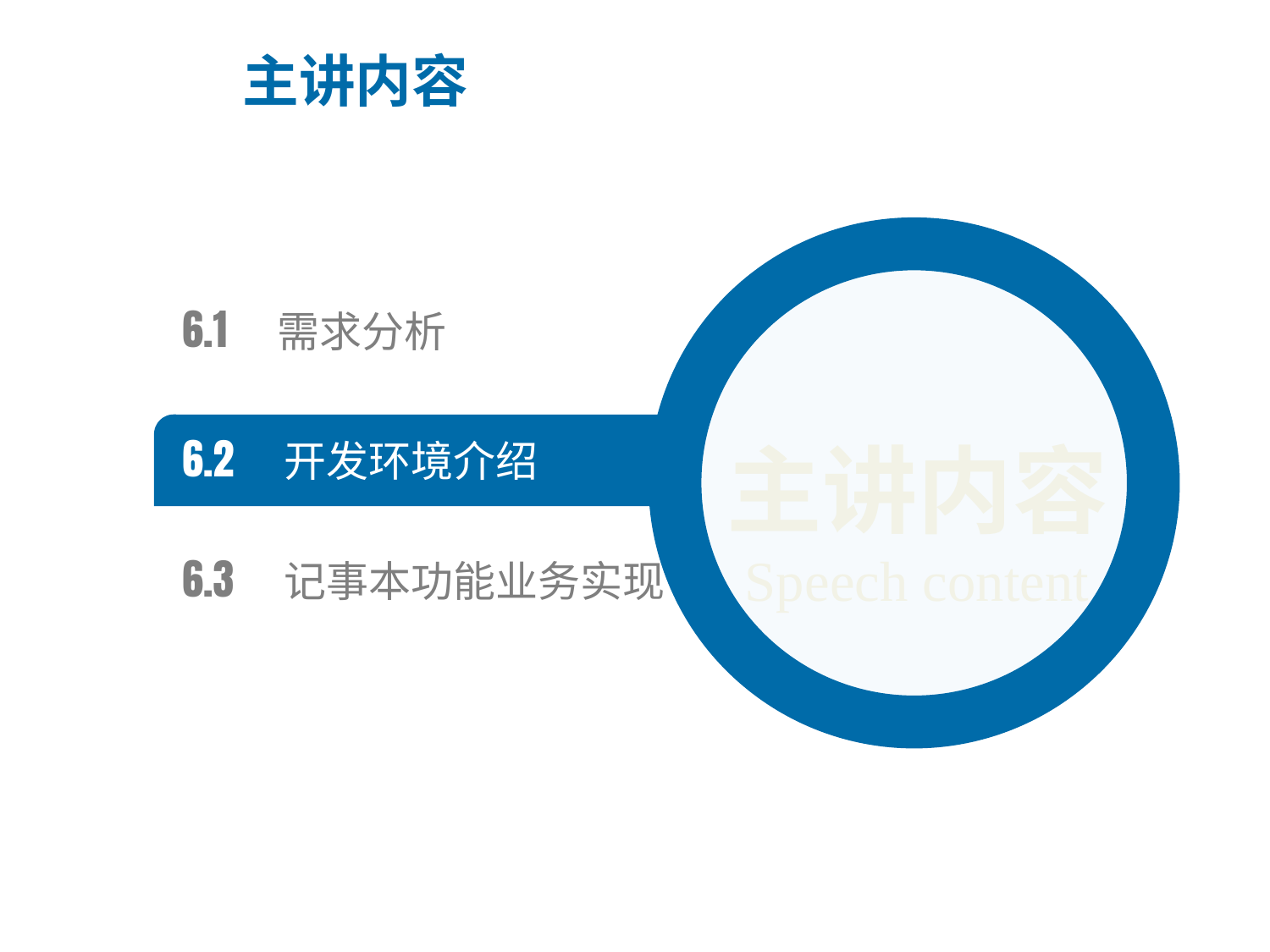

主讲内容

6.1    需求分析
主讲内容
Speech content

6.2    开发环境介绍
6.3    记事本功能业务实现